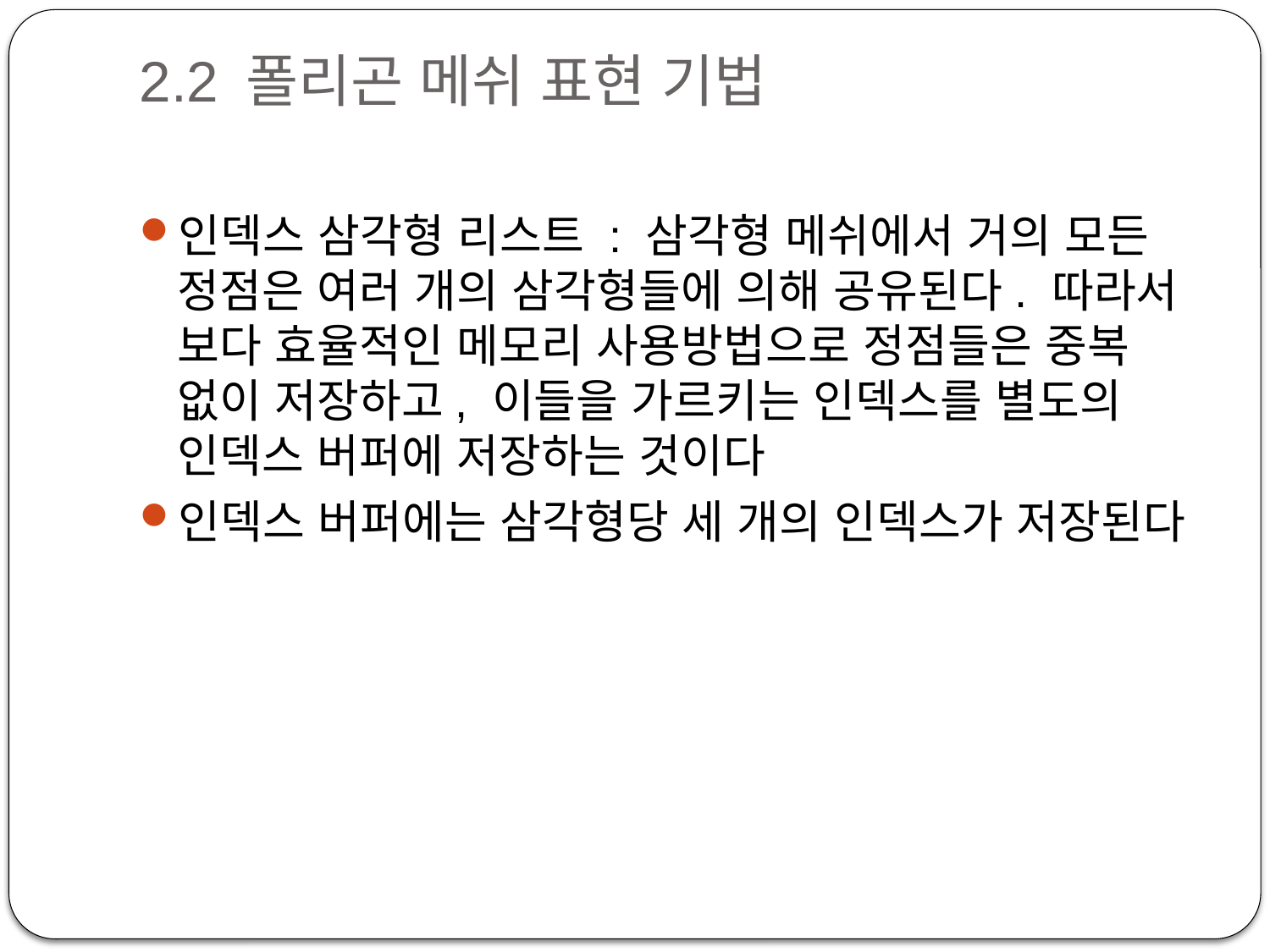

# 2.2 폴리곤 메쉬 표현 기법
인덱스 삼각형 리스트 : 삼각형 메쉬에서 거의 모든 정점은 여러 개의 삼각형들에 의해 공유된다. 따라서 보다 효율적인 메모리 사용방법으로 정점들은 중복 없이 저장하고, 이들을 가르키는 인덱스를 별도의 인덱스 버퍼에 저장하는 것이다
인덱스 버퍼에는 삼각형당 세 개의 인덱스가 저장된다